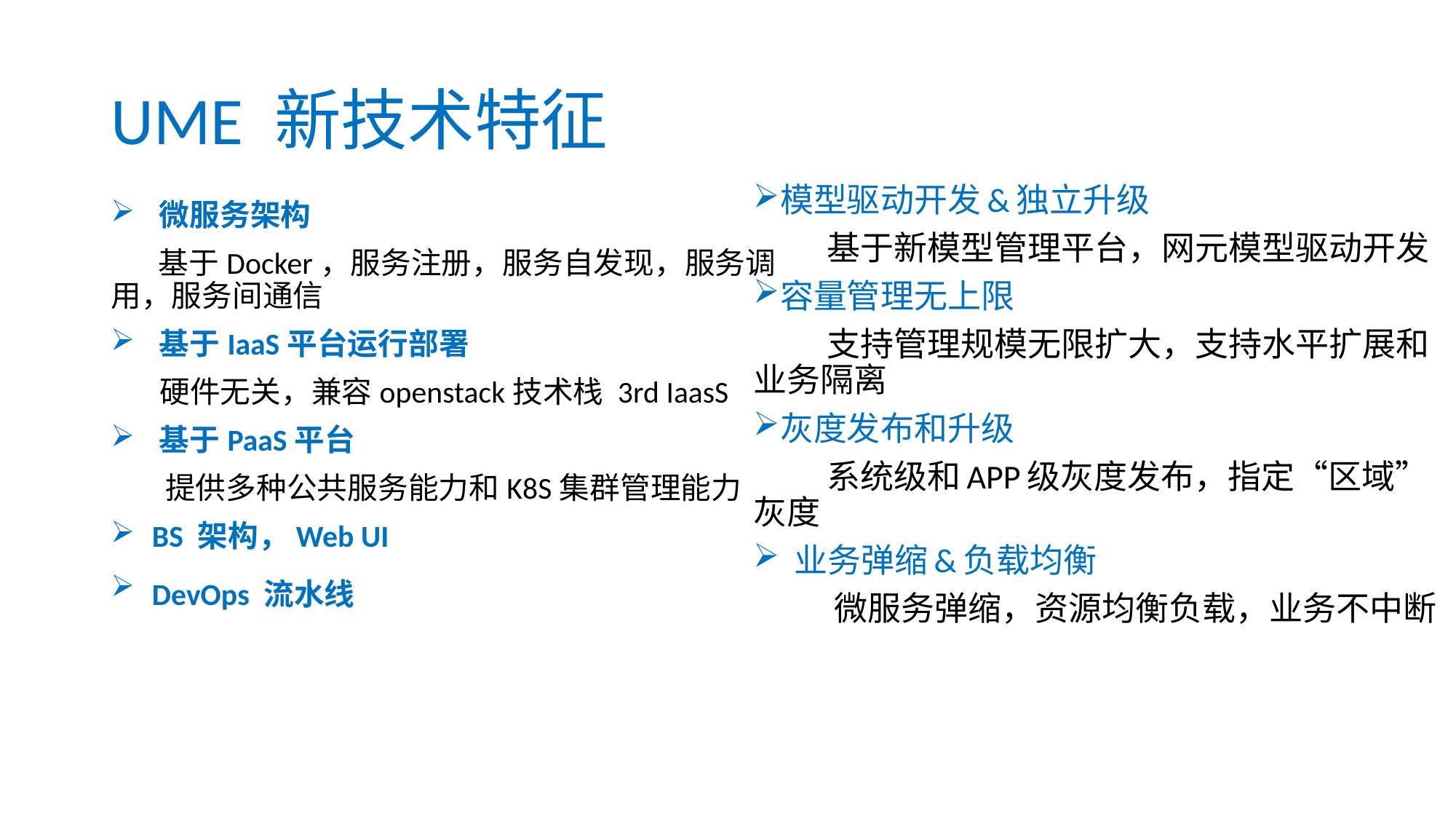

# UME 新技术特征
模型驱动开发&独立升级
         基于新模型管理平台，网元模型驱动开发
容量管理无上限
         支持管理规模无限扩大，支持水平扩展和业务隔离
灰度发布和升级
         系统级和APP级灰度发布，指定“区域”灰度
 业务弹缩&负载均衡
          微服务弹缩，资源均衡负载，业务不中断
  微服务架构
      基于Docker，服务注册，服务自发现，服务调用，服务间通信
  基于IaaS平台运行部署
      硬件无关，兼容openstack技术栈 3rd IaasS
  基于PaaS平台
       提供多种公共服务能力和K8S集群管理能力
  BS 架构，Web UI
  DevOps 流水线